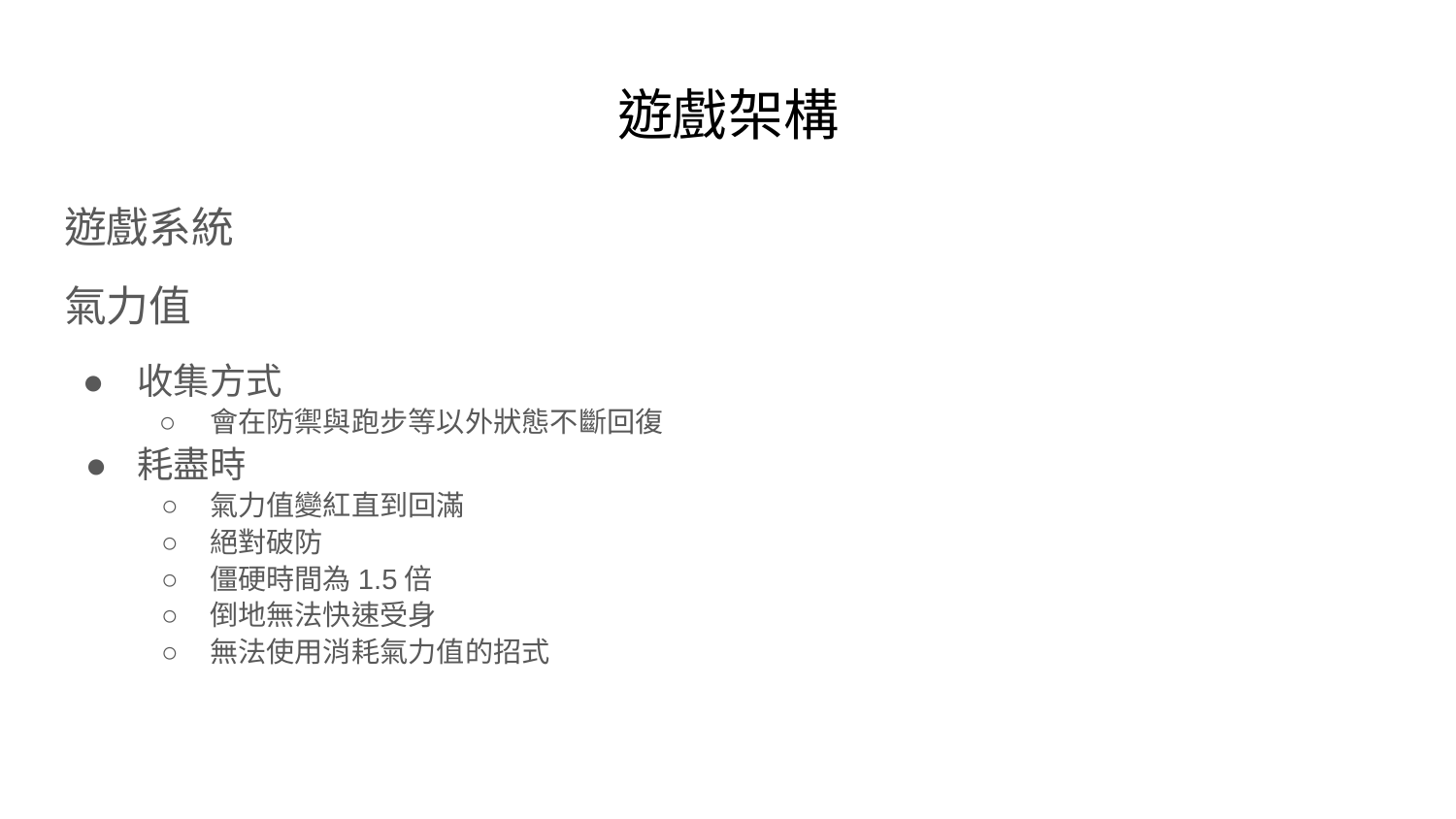

# 遊戲架構
遊戲系統
氣力值
收集方式
會在防禦與跑步等以外狀態不斷回復
耗盡時
氣力值變紅直到回滿
絕對破防
僵硬時間為1.5倍
倒地無法快速受身
無法使用消耗氣力值的招式